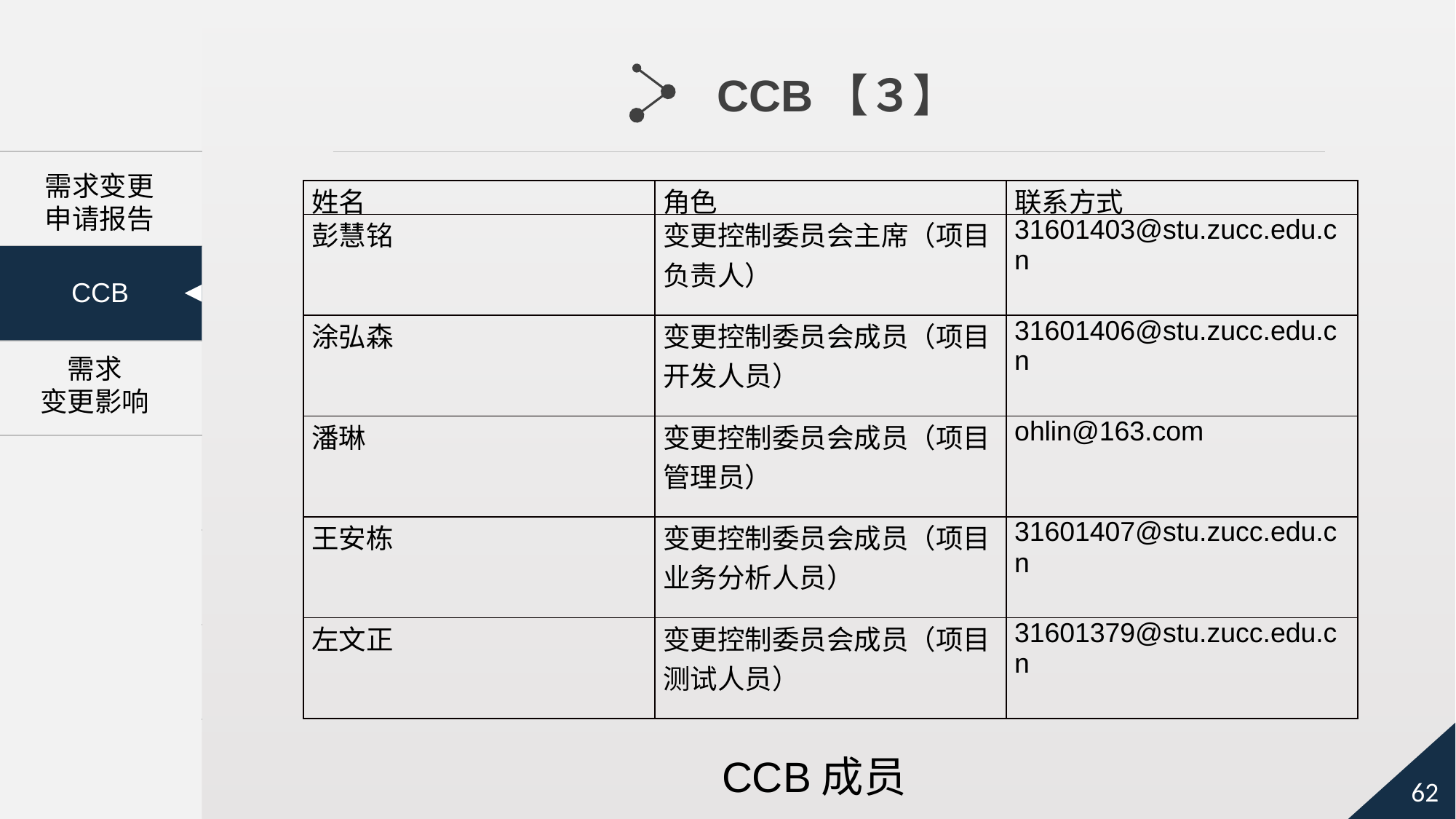

CCB【３】
需求变更
申请报告
　  CCB
需求
变更影响
数据字典
　用户手册
| 姓名 | 角色 | 联系方式 |
| --- | --- | --- |
| 彭慧铭 | 变更控制委员会主席（项目负责人） | 31601403@stu.zucc.edu.cn |
| 涂弘森 | 变更控制委员会成员（项目开发人员） | 31601406@stu.zucc.edu.cn |
| 潘琳 | 变更控制委员会成员（项目管理员） | ohlin@163.com |
| 王安栋 | 变更控制委员会成员（项目业务分析人员） | 31601407@stu.zucc.edu.cn |
| 左文正 | 变更控制委员会成员（项目测试人员） | 31601379@stu.zucc.edu.cn |

其他
CCB成员